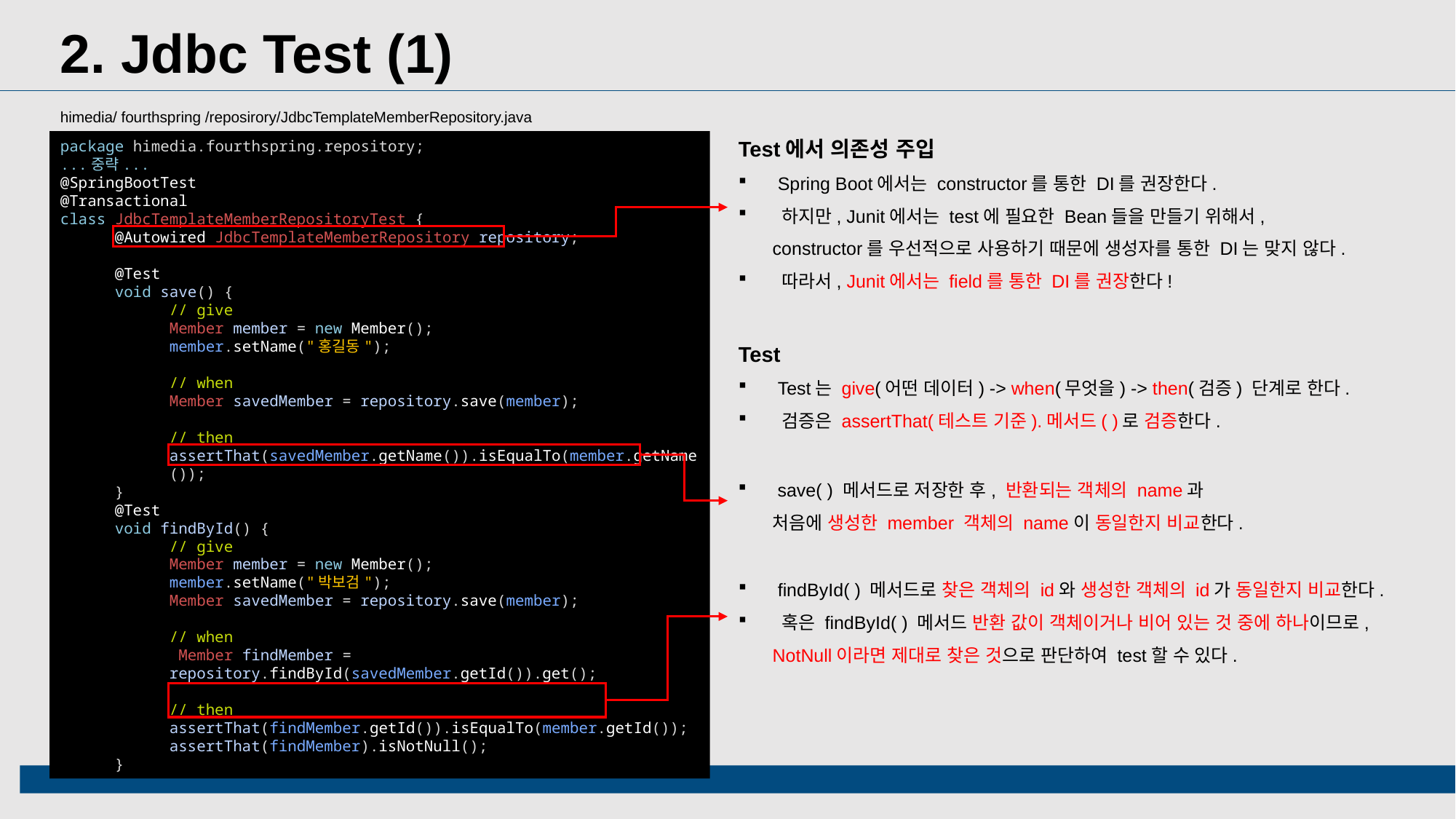

2. Jdbc Test (1)
himedia/ fourthspring /reposirory/JdbcTemplateMemberRepository.java
Test에서 의존성 주입
 Spring Boot에서는 constructor를 통한 DI를 권장한다.
 하지만, Junit에서는 test에 필요한 Bean들을 만들기 위해서,              constructor를 우선적으로 사용하기 때문에 생성자를 통한 DI는 맞지 않다.
 따라서, Junit에서는 field를 통한 DI를 권장한다!
package himedia.fourthspring.repository;
...중략...
@SpringBootTest
@Transactional
class JdbcTemplateMemberRepositoryTest {
@Autowired JdbcTemplateMemberRepository repository;

@Test
void save() {
// give
Member member = new Member();
member.setName("홍길동");

// when
Member savedMember = repository.save(member);

// then
assertThat(savedMember.getName()).isEqualTo(member.getName());
}
@Test
void findById() {
// give
Member member = new Member();
member.setName("박보검");
Member savedMember = repository.save(member);

// when
 Member findMember = repository.findById(savedMember.getId()).get();

// then
assertThat(findMember.getId()).isEqualTo(member.getId());
assertThat(findMember).isNotNull();
}

Test
 Test는 give(어떤 데이터) -> when(무엇을) -> then(검증) 단계로 한다.
 검증은 assertThat(테스트 기준).메서드( )로 검증한다.

 save( ) 메서드로 저장한 후, 반환되는 객체의 name과                     처음에 생성한 member 객체의 name이 동일한지 비교한다.
 findById( ) 메서드로 찾은 객체의 id와 생성한 객체의 id가 동일한지 비교한다.
 혹은 findById( ) 메서드 반환 값이 객체이거나 비어 있는 것 중에 하나이므로, NotNull이라면 제대로 찾은 것으로 판단하여 test할 수 있다.